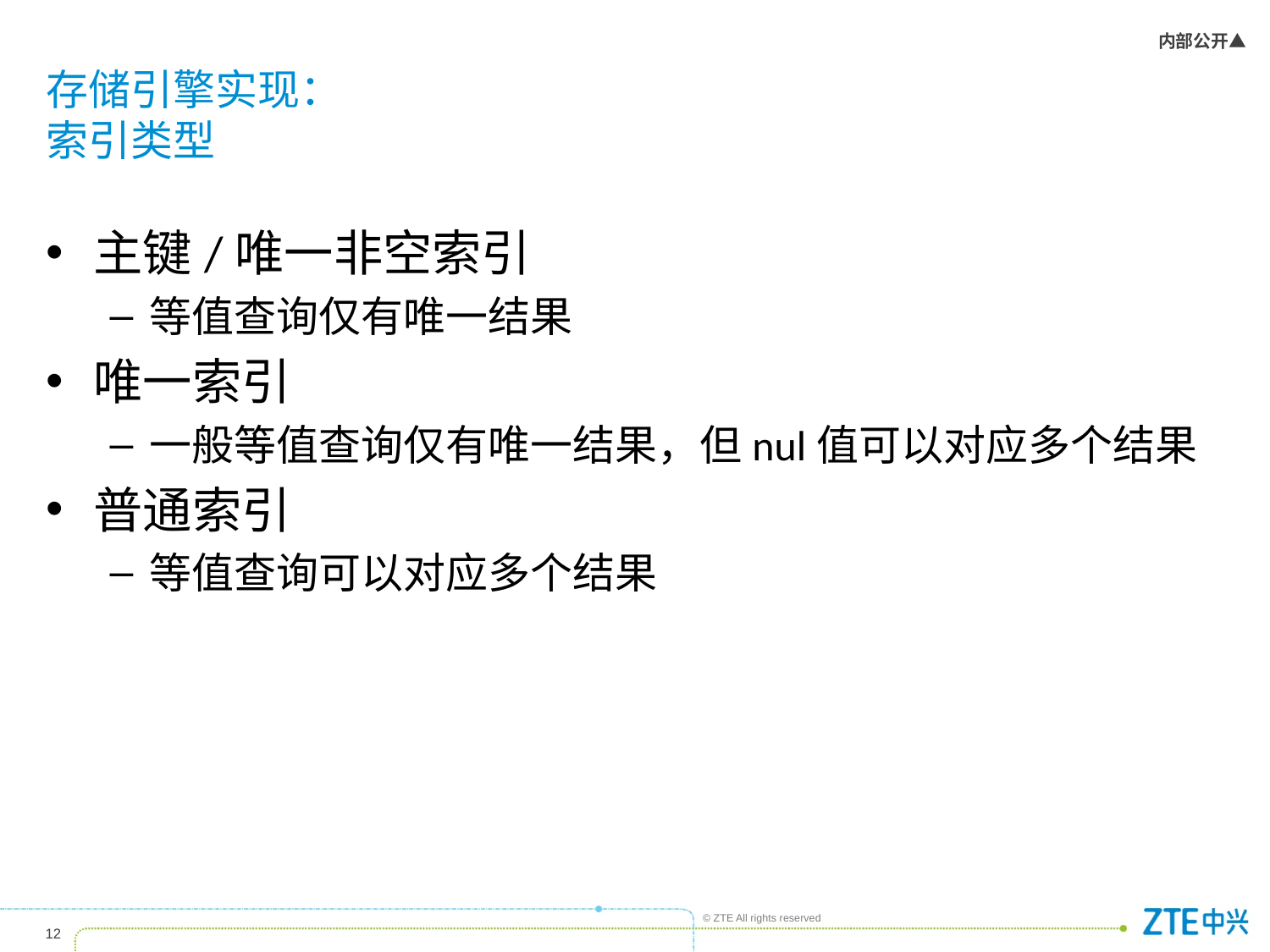

# 存储引擎实现： 索引类型
主键/唯一非空索引
等值查询仅有唯一结果
唯一索引
一般等值查询仅有唯一结果，但nul值可以对应多个结果
普通索引
等值查询可以对应多个结果